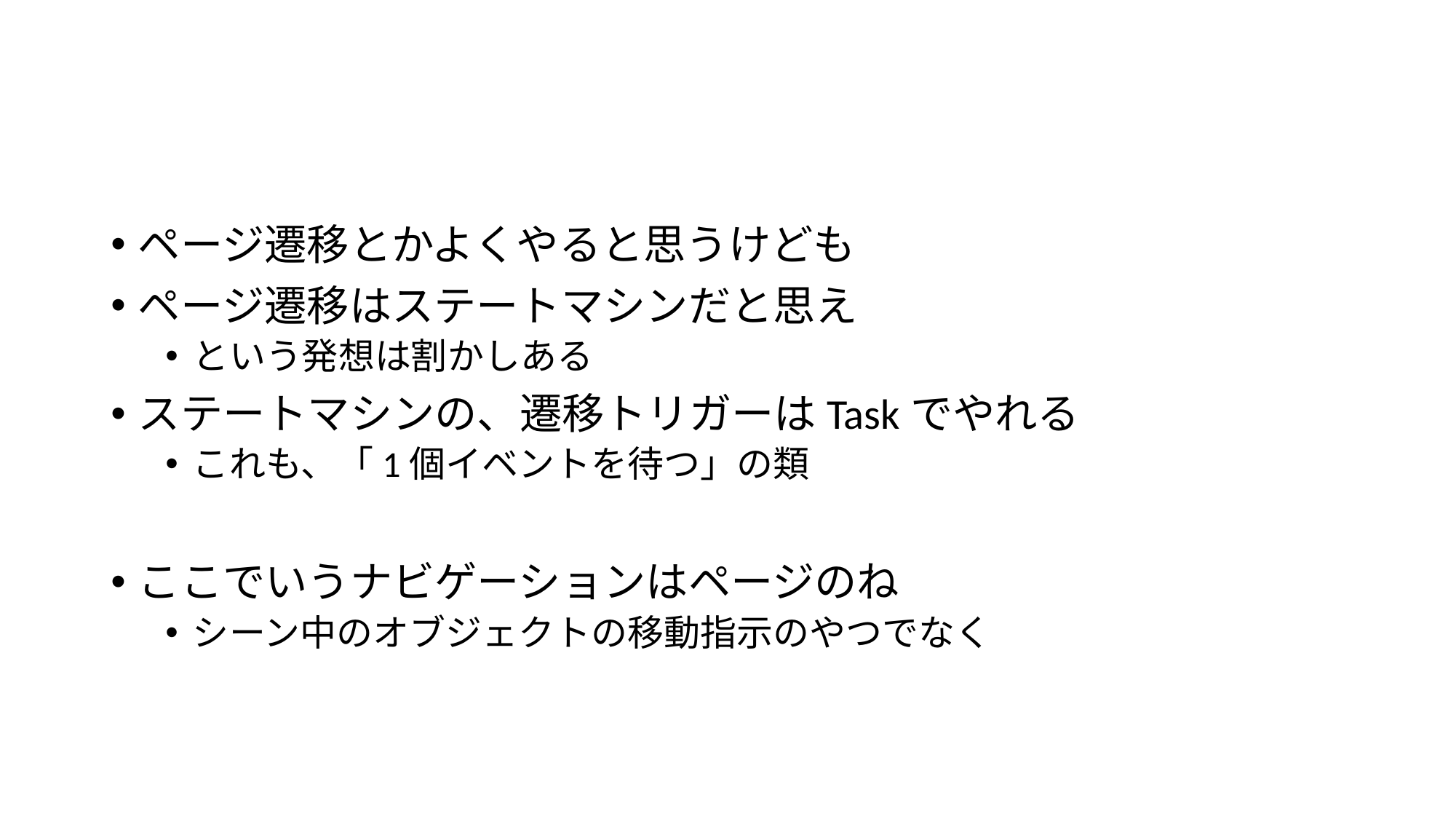

#
ページ遷移とかよくやると思うけども
ページ遷移はステートマシンだと思え
という発想は割かしある
ステートマシンの、遷移トリガーはTaskでやれる
これも、「1個イベントを待つ」の類

ここでいうナビゲーションはページのね
シーン中のオブジェクトの移動指示のやつでなく